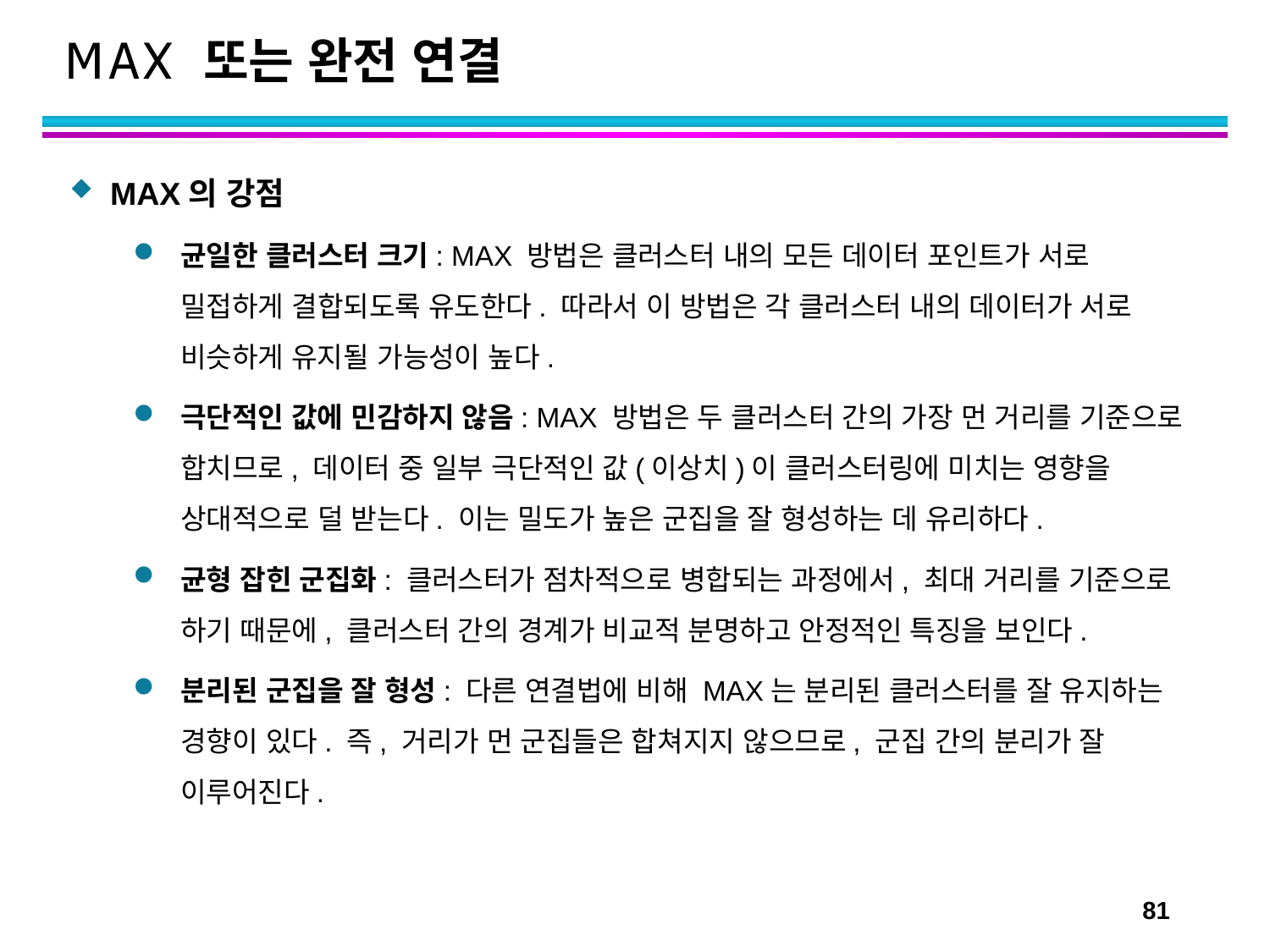

# MAX 또는 완전 연결
MAX의 강점
균일한 클러스터 크기: MAX 방법은 클러스터 내의 모든 데이터 포인트가 서로 밀접하게 결합되도록 유도한다. 따라서 이 방법은 각 클러스터 내의 데이터가 서로 비슷하게 유지될 가능성이 높다.
극단적인 값에 민감하지 않음: MAX 방법은 두 클러스터 간의 가장 먼 거리를 기준으로 합치므로, 데이터 중 일부 극단적인 값(이상치)이 클러스터링에 미치는 영향을 상대적으로 덜 받는다. 이는 밀도가 높은 군집을 잘 형성하는 데 유리하다.
균형 잡힌 군집화: 클러스터가 점차적으로 병합되는 과정에서, 최대 거리를 기준으로 하기 때문에, 클러스터 간의 경계가 비교적 분명하고 안정적인 특징을 보인다.
분리된 군집을 잘 형성: 다른 연결법에 비해 MAX는 분리된 클러스터를 잘 유지하는 경향이 있다. 즉, 거리가 먼 군집들은 합쳐지지 않으므로, 군집 간의 분리가 잘 이루어진다.